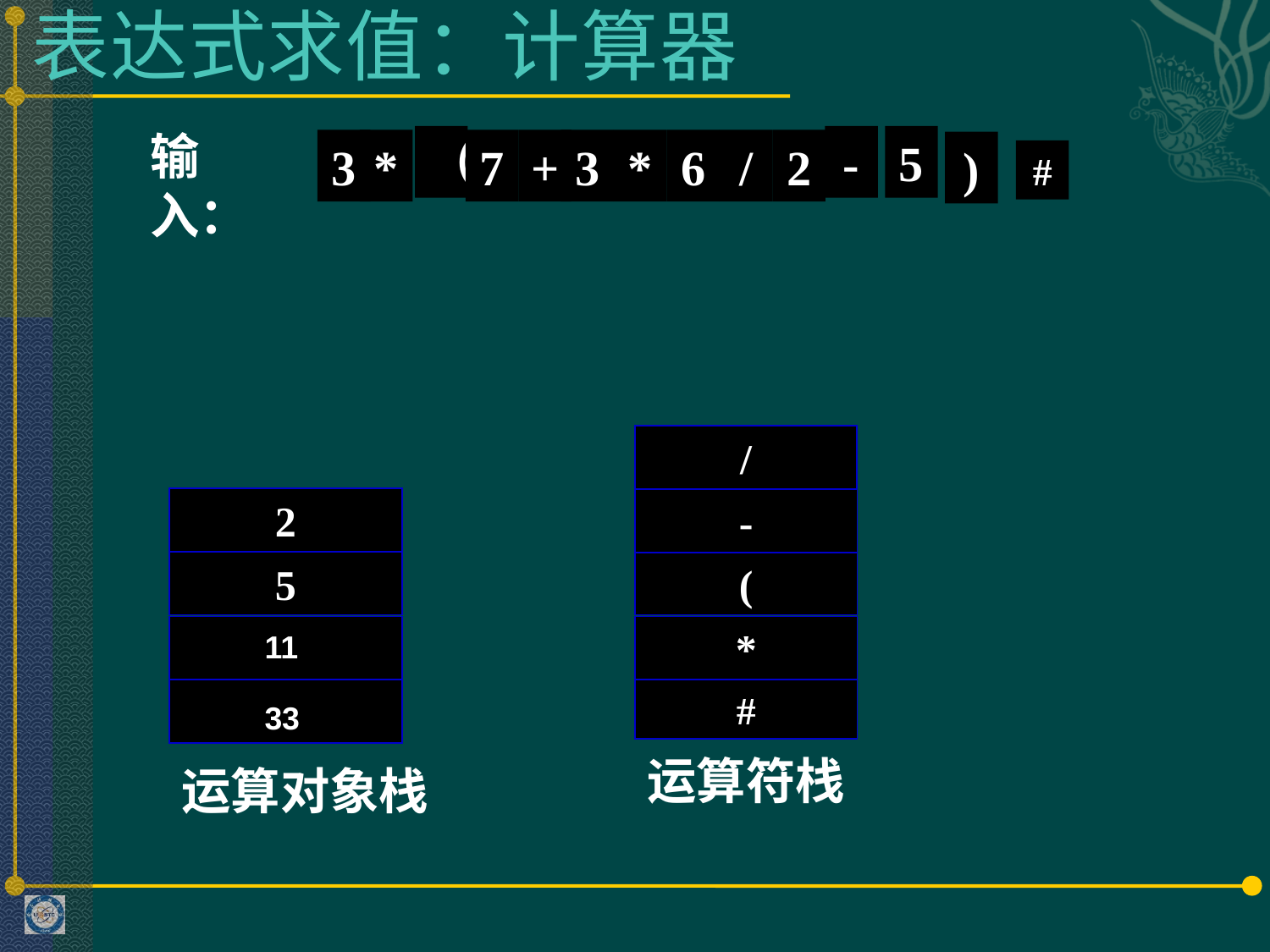

# 表达式求值：计算器
输入：
（
-
5
3
*
7
+
3
*
6
/
2
)
#
*
/
6
2
+
-
3
5
(
18
9
7
*
16
11
3
#
33
运算符栈
运算对象栈